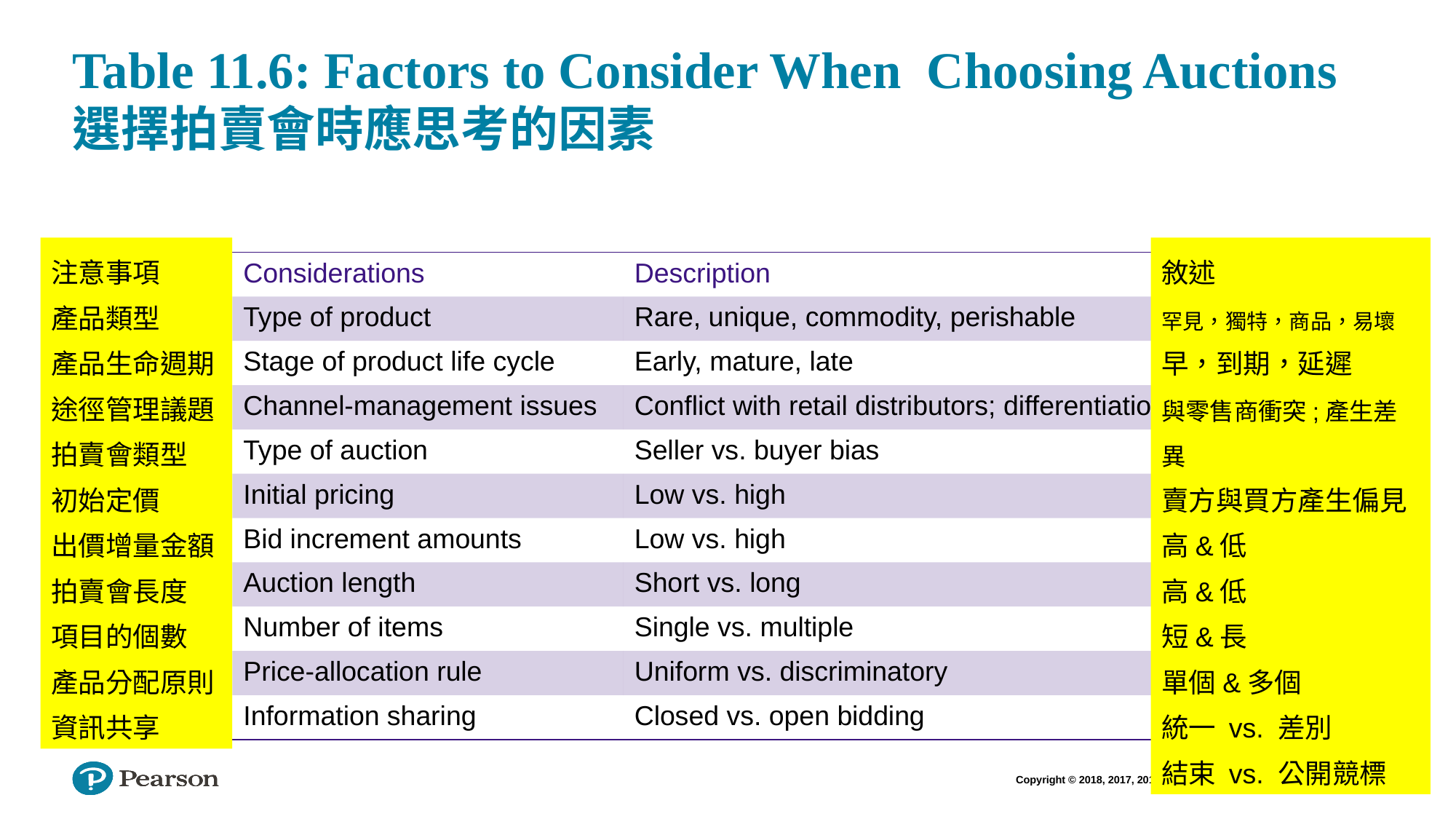

# Table 11.6: Factors to Consider When  Choosing Auctions  選擇拍賣會時應思考的因素
注意事項
產品類型
產品生命週期
途徑管理議題
拍賣會類型
初始定價
出價增量金額
拍賣會長度
項目的個數
產品分配原則
資訊共享
敘述
罕見，獨特，商品，易壞早，到期，延遲
與零售商衝突;產生差異
賣方與買方產生偏見高&低
高&低
短&長
單個&多個
統一 vs. 差別
結束 vs. 公開競標
| Considerations | Description |
| --- | --- |
| Type of product | Rare, unique, commodity, perishable |
| Stage of product life cycle | Early, mature, late |
| Channel-management issues | Conflict with retail distributors; differentiation |
| Type of auction | Seller vs. buyer bias |
| Initial pricing | Low vs. high |
| Bid increment amounts | Low vs. high |
| Auction length | Short vs. long |
| Number of items | Single vs. multiple |
| Price-allocation rule | Uniform vs. discriminatory |
| Information sharing | Closed vs. open bidding |